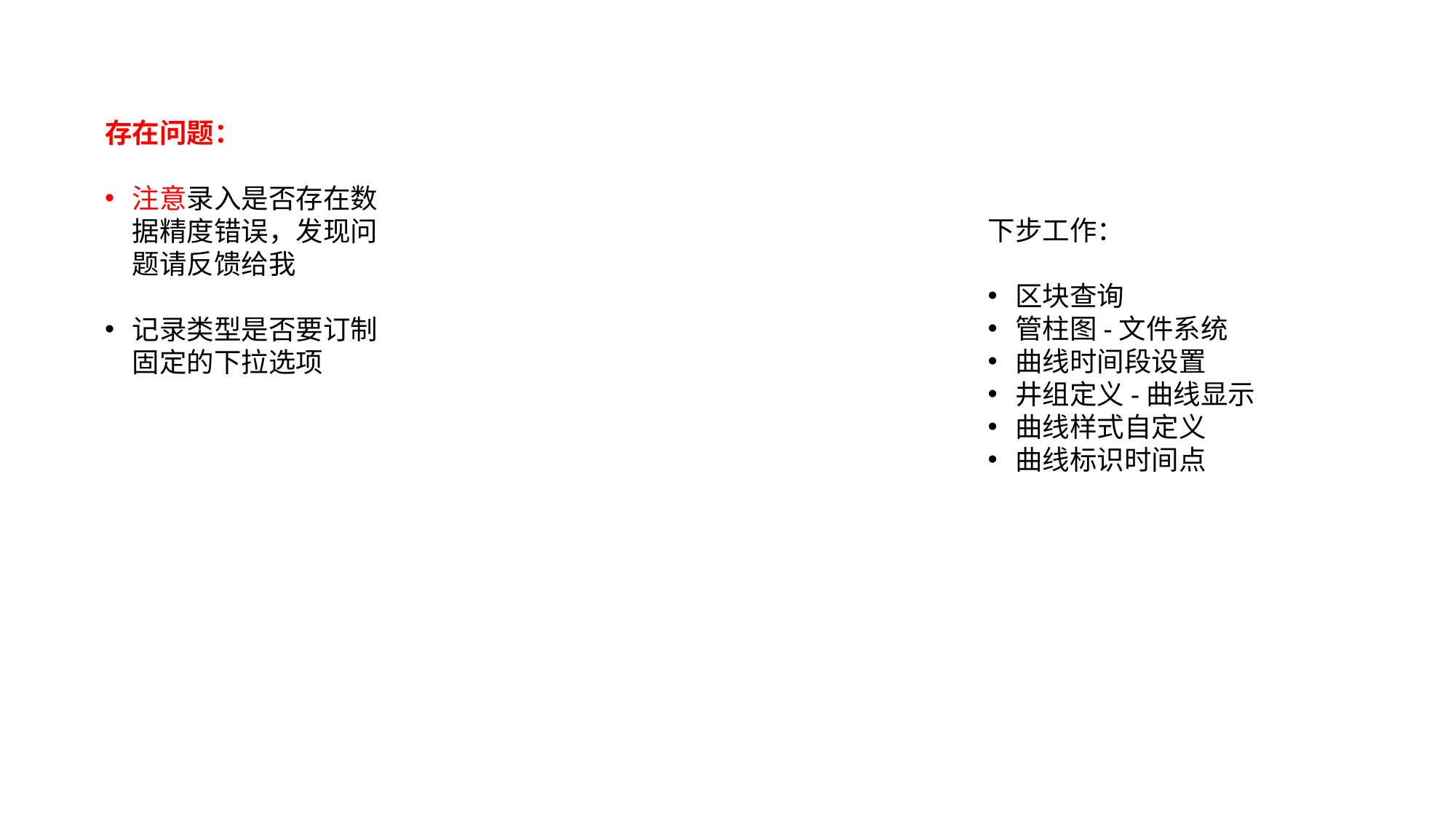

存在问题：

注意录入是否存在数据精度错误，发现问题请反馈给我

记录类型是否要订制固定的下拉选项

下步工作：

区块查询
管柱图-文件系统
曲线时间段设置
井组定义-曲线显示
曲线样式自定义
曲线标识时间点